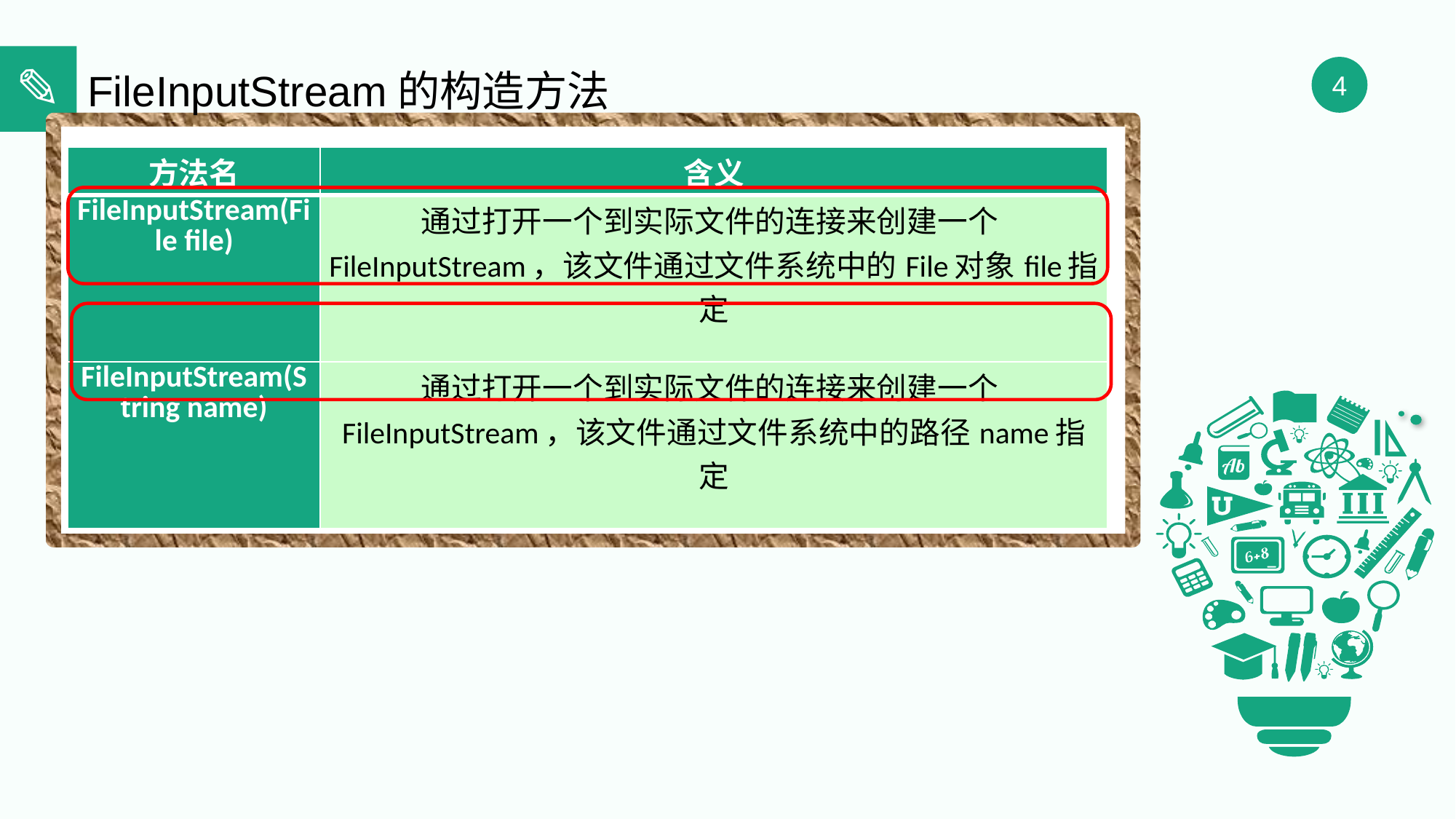

FileInputStream的构造方法

| 方法名 | 含义 |
| --- | --- |
| FileInputStream(File file) | 通过打开一个到实际文件的连接来创建一个FileInputStream，该文件通过文件系统中的File对象file指定 |
| FileInputStream(String name) | 通过打开一个到实际文件的连接来创建一个FileInputStream，该文件通过文件系统中的路径name指定 |